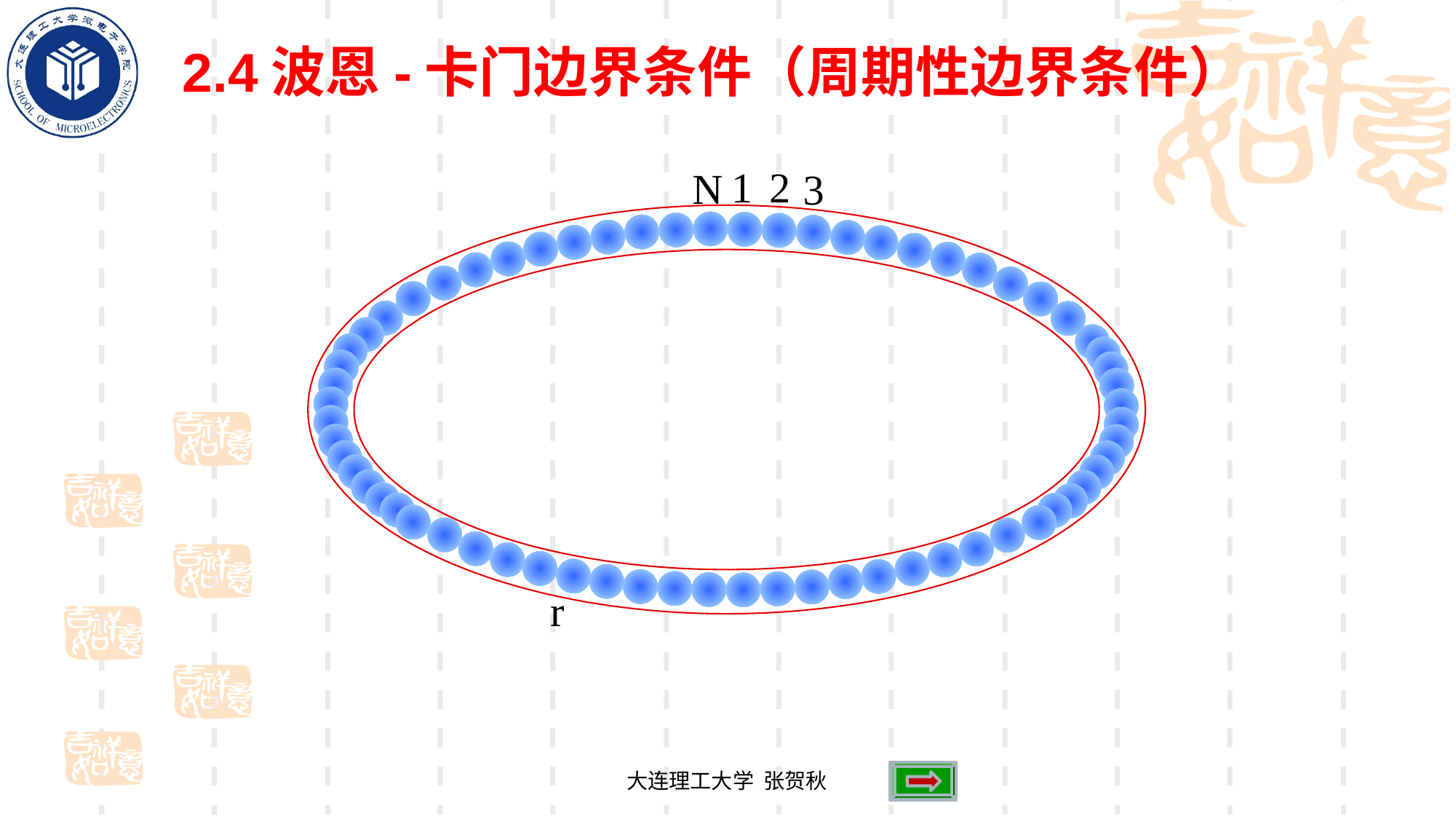

2.4波恩-卡门边界条件（周期性边界条件）
1
2
N
3

r

大连理工大学  张贺秋